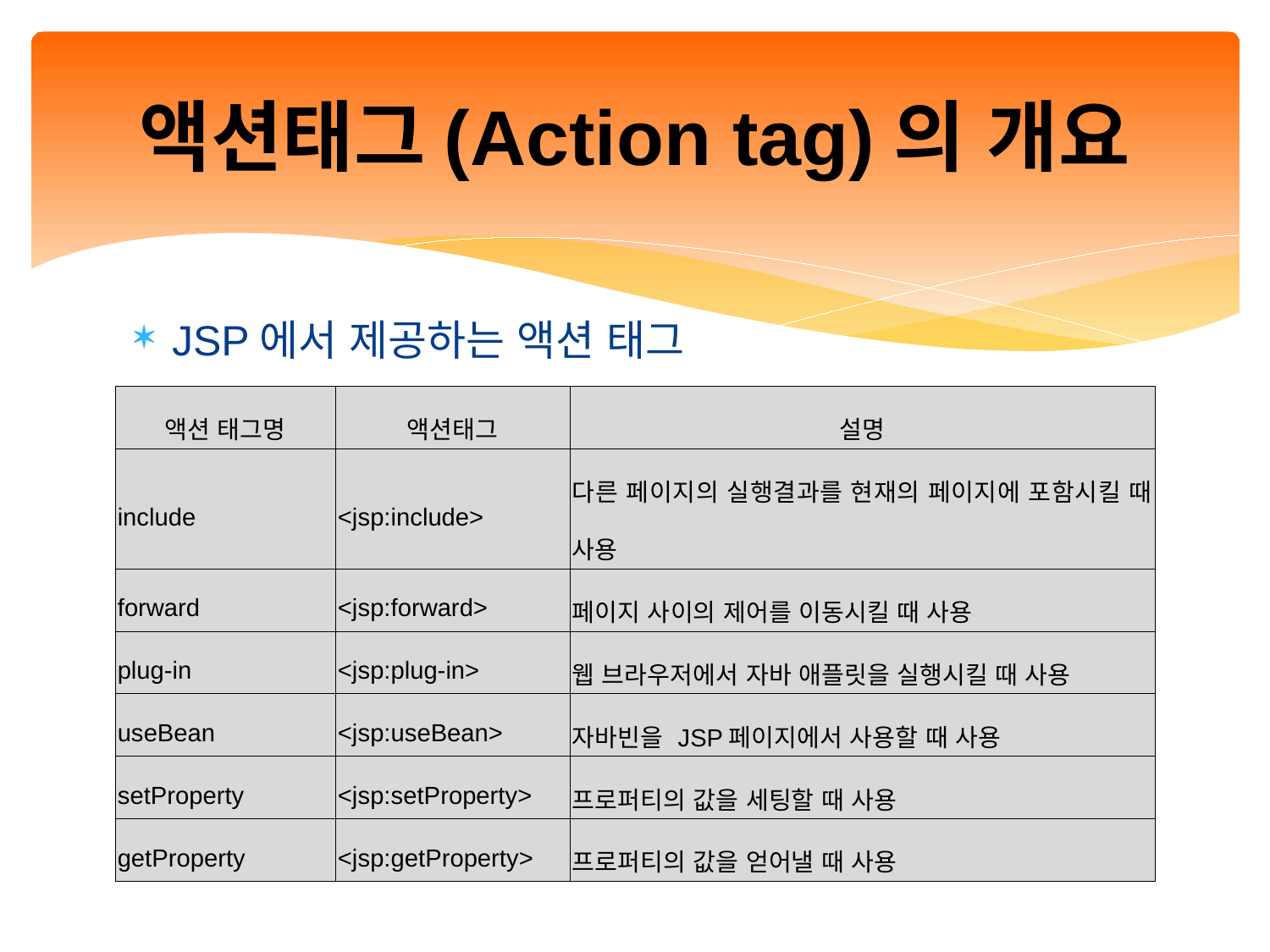

# 액션태그(Action tag)의 개요
JSP에서 제공하는 액션 태그
| 액션 태그명 | 액션태그 | 설명 |
| --- | --- | --- |
| include | <jsp:include> | 다른 페이지의 실행결과를 현재의 페이지에 포함시킬 때 사용 |
| forward | <jsp:forward> | 페이지 사이의 제어를 이동시킬 때 사용 |
| plug-in | <jsp:plug-in> | 웹 브라우저에서 자바 애플릿을 실행시킬 때 사용 |
| useBean | <jsp:useBean> | 자바빈을 JSP페이지에서 사용할 때 사용 |
| setProperty | <jsp:setProperty> | 프로퍼티의 값을 세팅할 때 사용 |
| getProperty | <jsp:getProperty> | 프로퍼티의 값을 얻어낼 때 사용 |